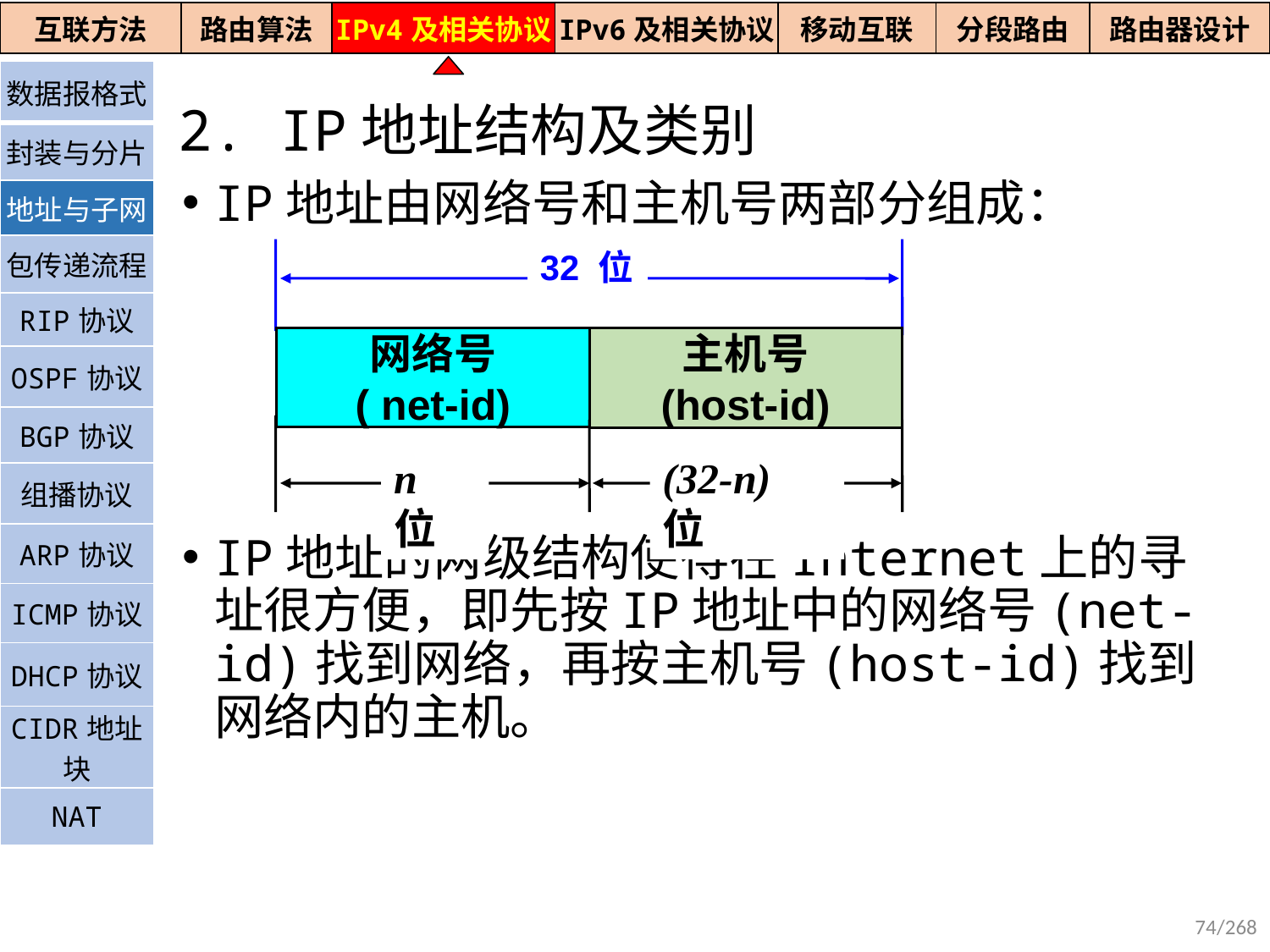

| 互联方法 | 路由算法 | IPv4及相关协议 | IPv6及相关协议 | 移动互联 | 分段路由 | 路由器设计 |
| --- | --- | --- | --- | --- | --- | --- |

| 数据报格式 |
| --- |
| 封装与分片 |
| 地址与子网 |
| 包传递流程 |
| RIP协议 |
| OSPF协议 |
| BGP协议 |
| 组播协议 |
| ARP协议 |
| ICMP协议 |
| DHCP协议 |
| CIDR地址块 |
| NAT |
2. IP地址结构及类别
IP地址由网络号和主机号两部分组成：

IP地址的两级结构使得在Internet上的寻址很方便，即先按IP地址中的网络号(net-id)找到网络，再按主机号(host-id)找到网络内的主机。

32 位

网络号
( net-id)
主机号
(host-id)

(32-n) 位
n 位

74/268